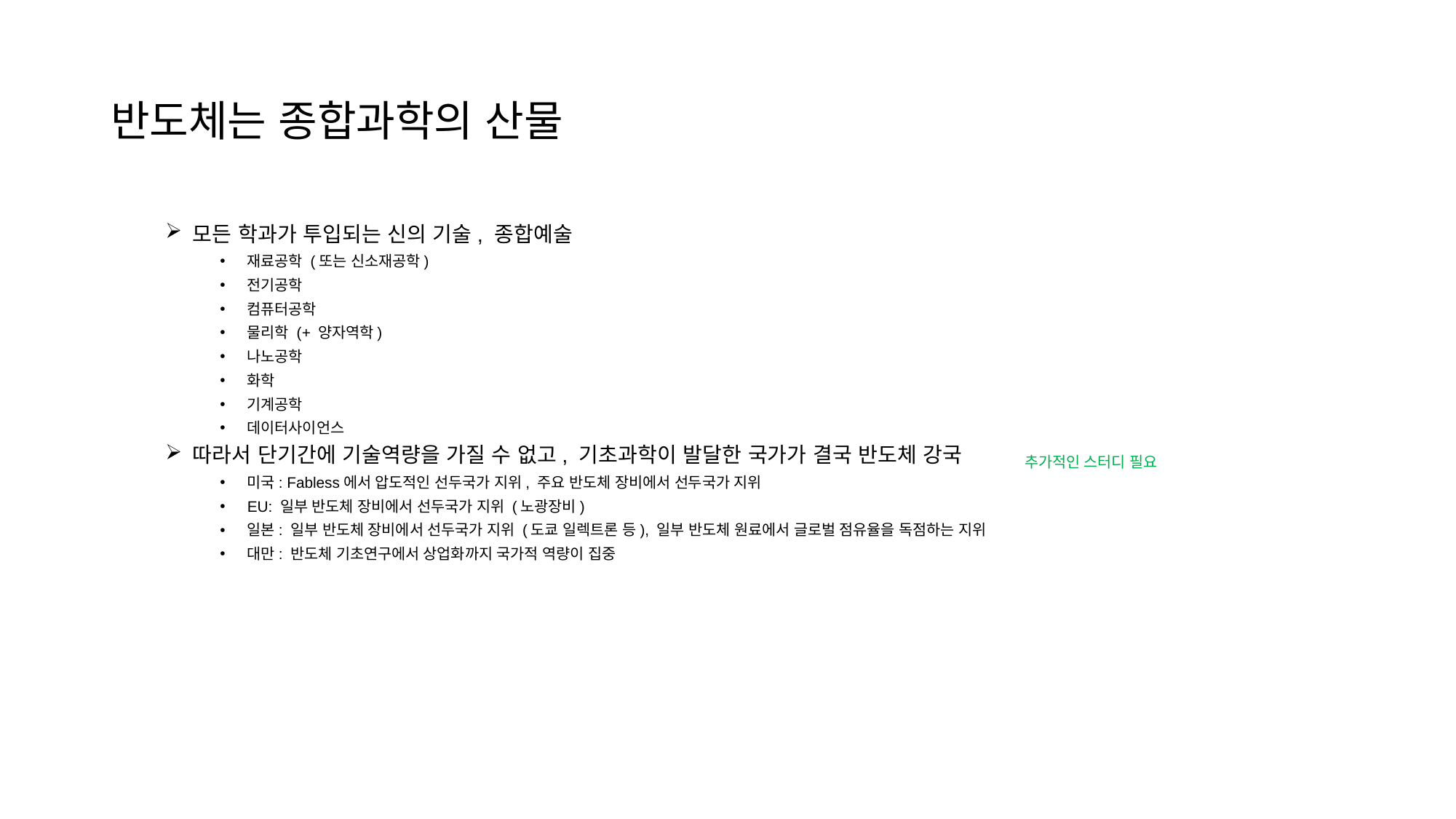

# 반도체는 종합과학의 산물
모든 학과가 투입되는 신의 기술, 종합예술
재료공학 (또는 신소재공학)
전기공학
컴퓨터공학
물리학 (+ 양자역학)
나노공학
화학
기계공학
데이터사이언스
따라서 단기간에 기술역량을 가질 수 없고, 기초과학이 발달한 국가가 결국 반도체 강국
미국: Fabless에서 압도적인 선두국가 지위, 주요 반도체 장비에서 선두국가 지위
EU: 일부 반도체 장비에서 선두국가 지위 (노광장비)
일본: 일부 반도체 장비에서 선두국가 지위 (도쿄 일렉트론 등), 일부 반도체 원료에서 글로벌 점유율을 독점하는 지위
대만: 반도체 기초연구에서 상업화까지 국가적 역량이 집중
추가적인 스터디 필요